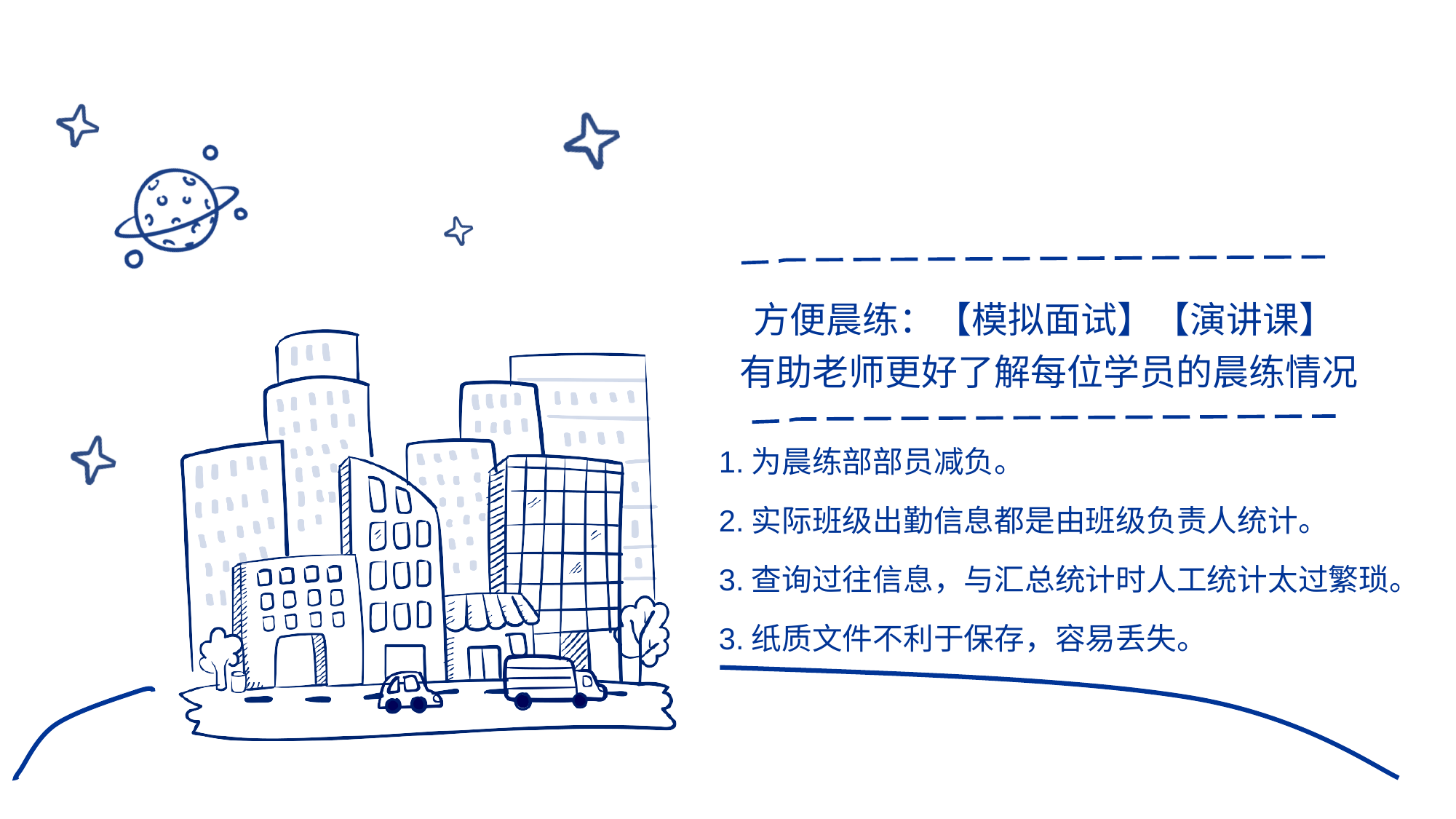

# 方便晨练：【模拟面试】【演讲课】 有助老师更好了解每位学员的晨练情况
1.为晨练部部员减负。
2.实际班级出勤信息都是由班级负责人统计。
3.查询过往信息，与汇总统计时人工统计太过繁琐。
3.纸质文件不利于保存，容易丢失。